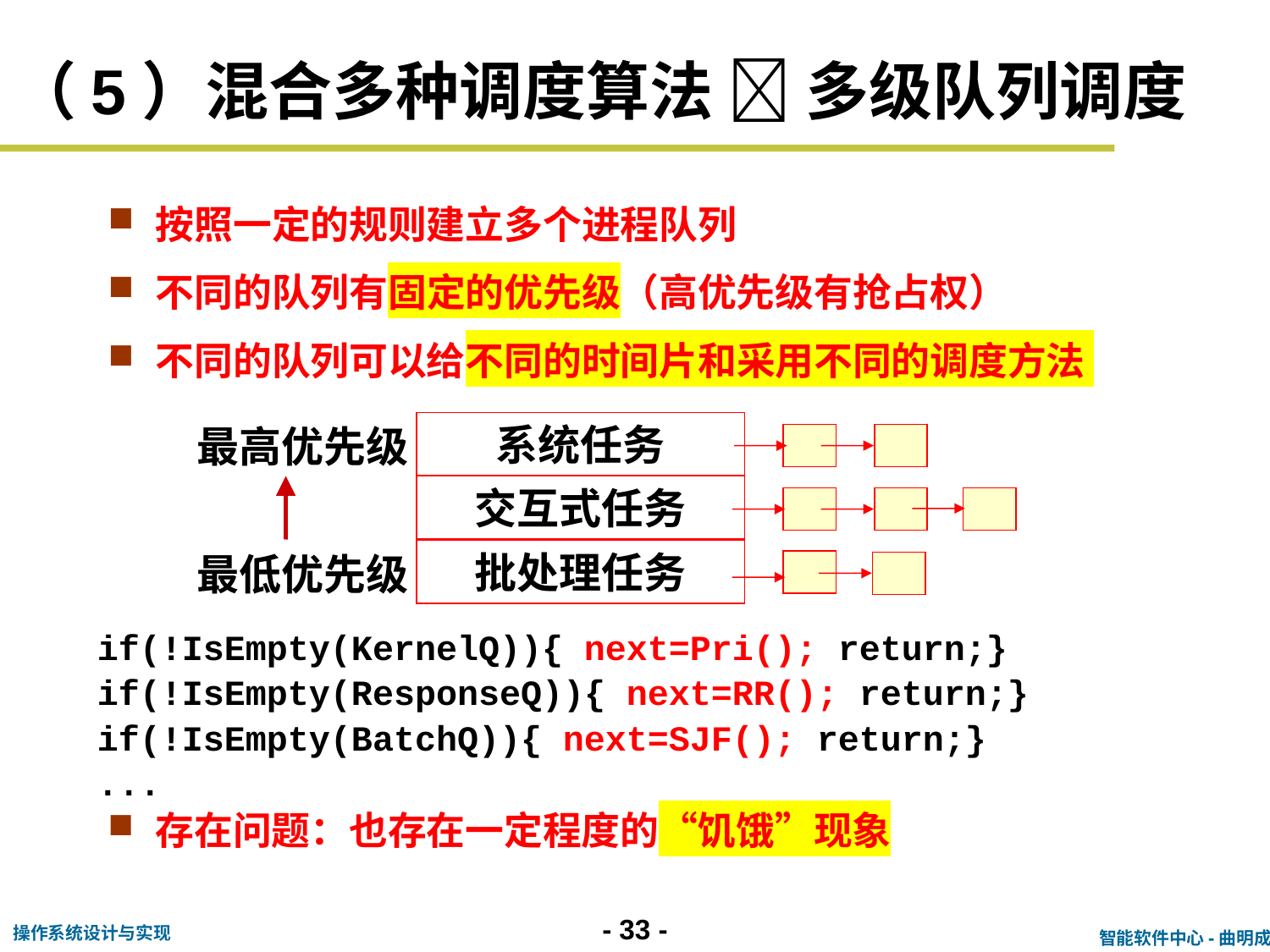

# （5）混合多种调度算法 − 多级队列调度
按照一定的规则建立多个进程队列
不同的队列有固定的优先级（高优先级有抢占权）
不同的队列可以给不同的时间片和采用不同的调度方法
系统任务
最高优先级

交互式任务

批处理任务
最低优先级

if(!IsEmpty(KernelQ)){ next=Pri(); return;}
if(!IsEmpty(ResponseQ)){ next=RR(); return;}
if(!IsEmpty(BatchQ)){ next=SJF(); return;}
...
存在问题：也存在一定程度的“饥饿”现象